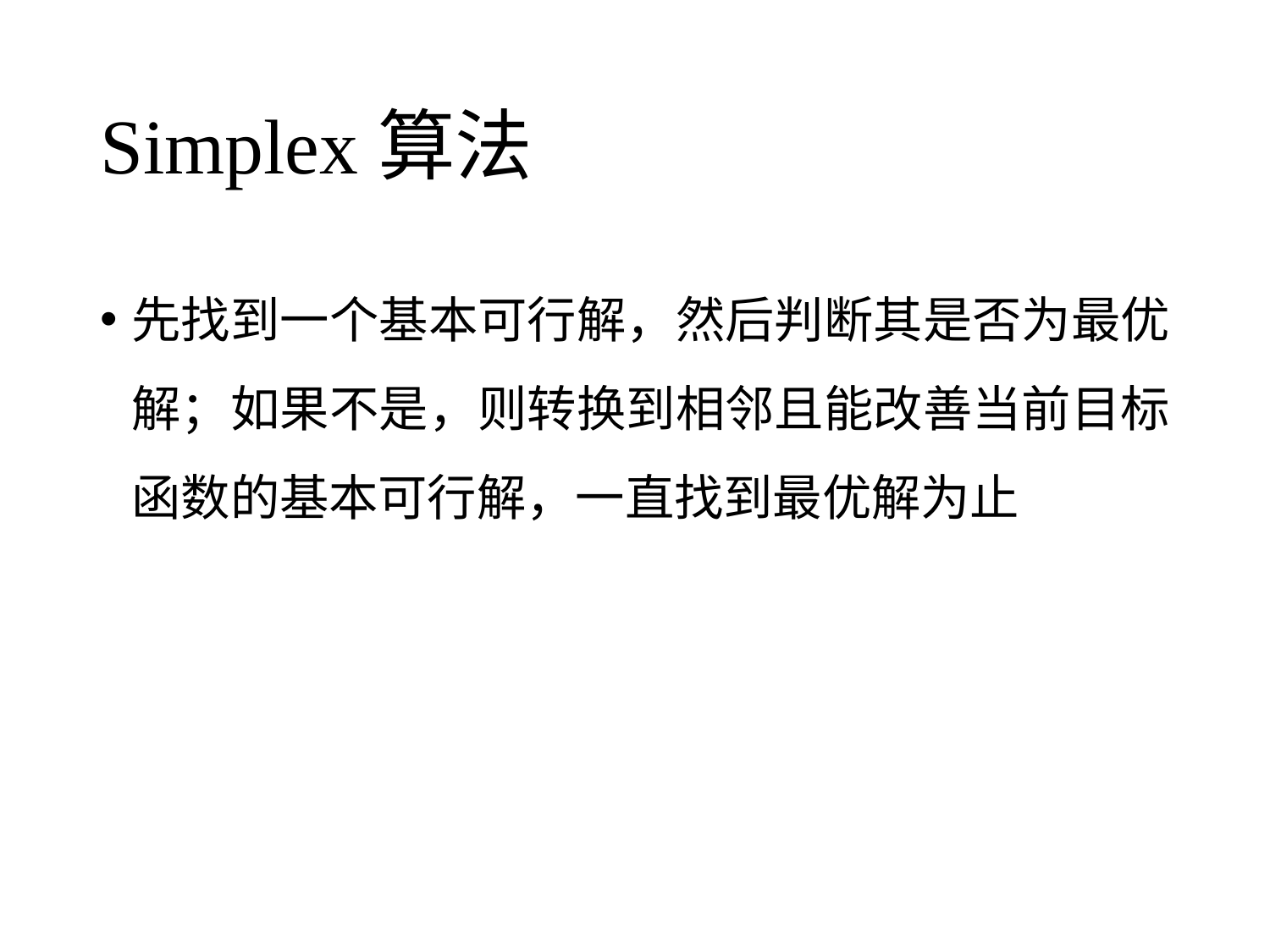

# Simplex算法
先找到一个基本可行解，然后判断其是否为最优解；如果不是，则转换到相邻且能改善当前目标函数的基本可行解，一直找到最优解为止